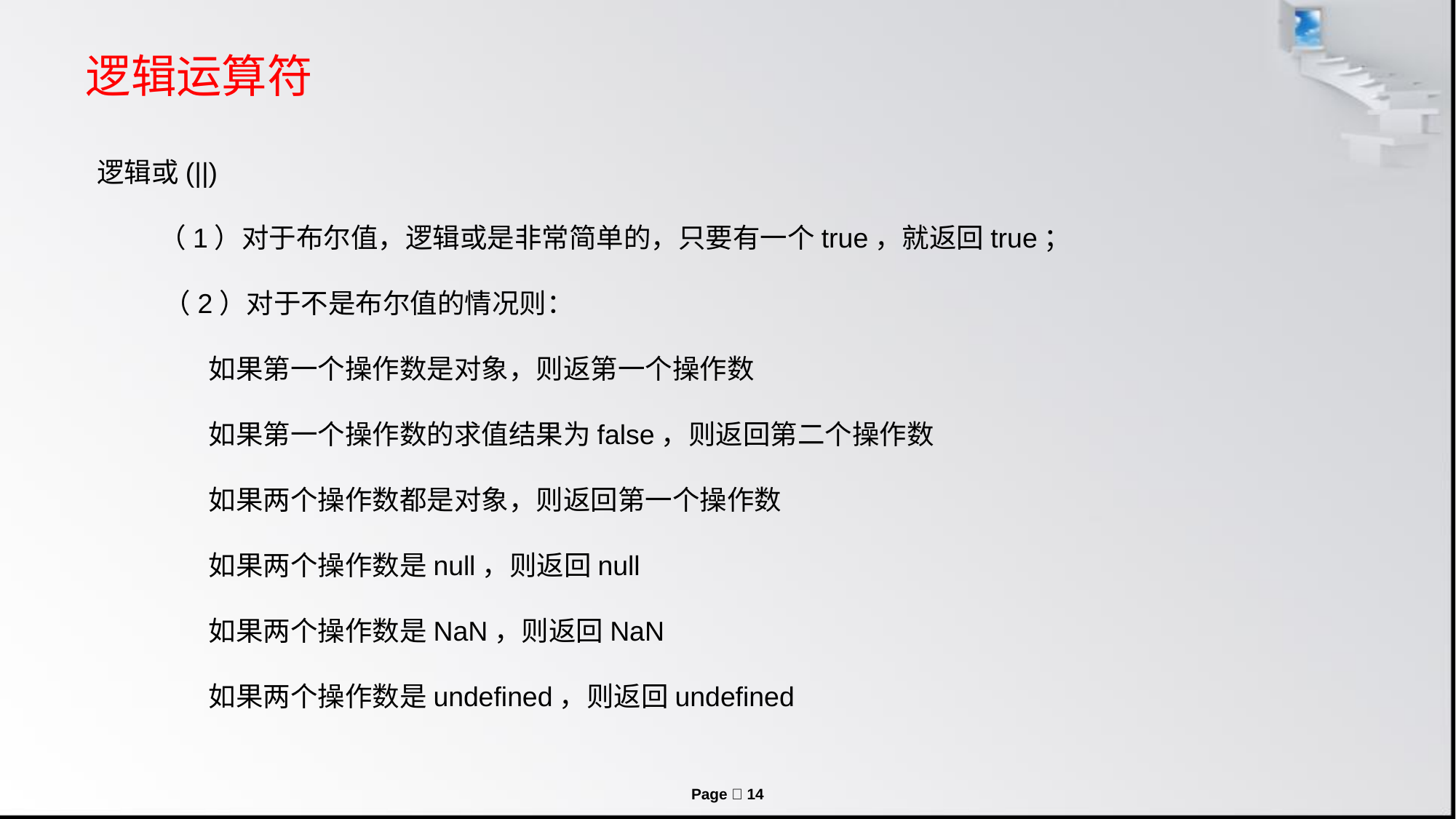

# 逻辑运算符
逻辑或(||)

         （1）对于布尔值，逻辑或是非常简单的，只要有一个true，就返回true；

　　  （2）对于不是布尔值的情况则：

                 如果第一个操作数是对象，则返第一个操作数

                 如果第一个操作数的求值结果为false，则返回第二个操作数

                 如果两个操作数都是对象，则返回第一个操作数

                 如果两个操作数是null，则返回null

                 如果两个操作数是NaN，则返回NaN

                 如果两个操作数是undefined，则返回undefined